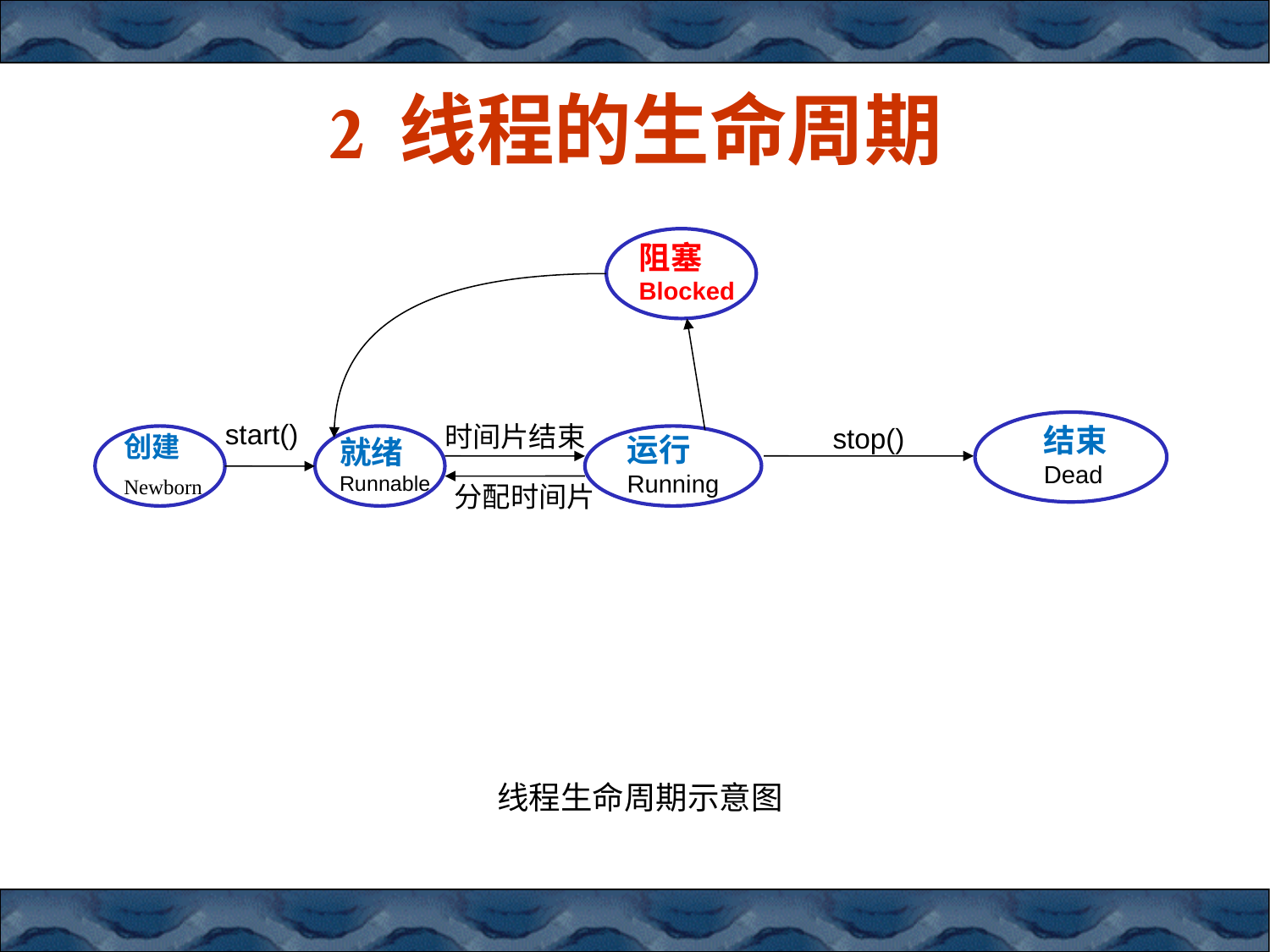

# 2 线程的生命周期

阻塞
Blocked

结束
Dead
start()
时间片结束
stop()

创建
Newborn

就绪
Runnable

运行
Running

分配时间片
线程生命周期示意图